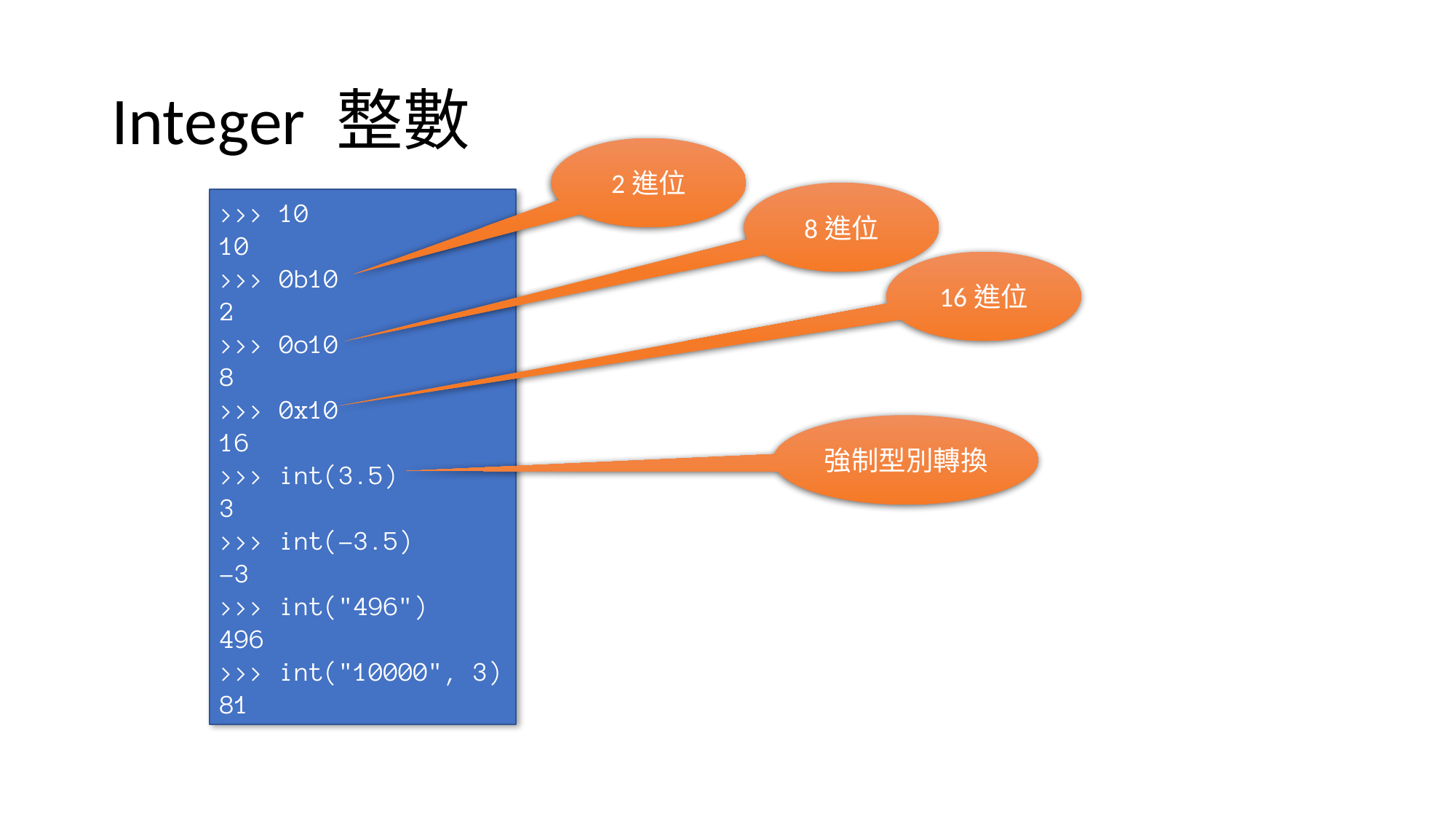

# Integer 整數
2進位
8進位
>>> 10
10
>>> 0b10
2
>>> 0o10
8
>>> 0x10
16
>>> int(3.5)
3
>>> int(-3.5)
-3
>>> int("496")
496
>>> int("10000", 3)
81
16進位
強制型別轉換